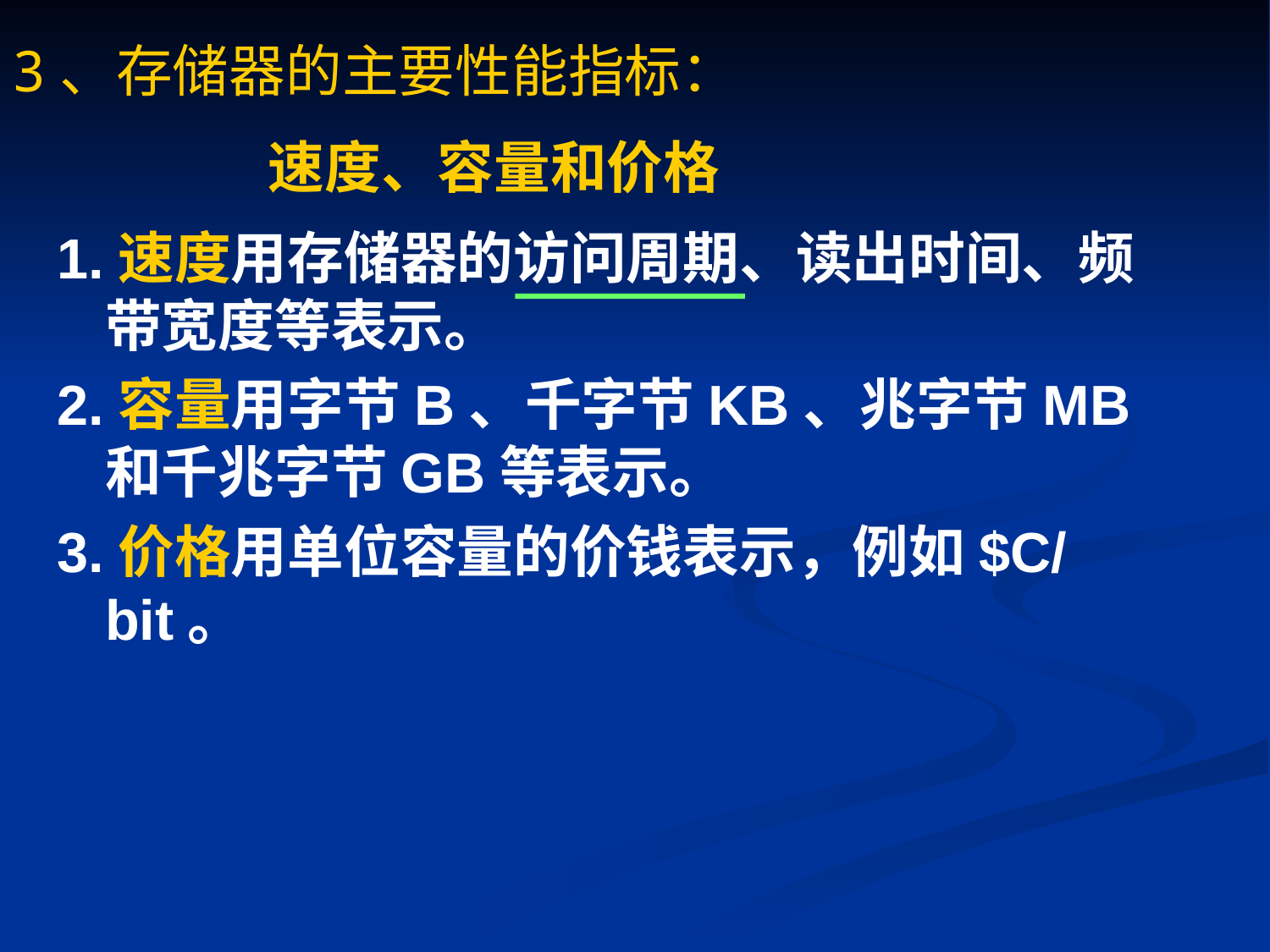

# 3、存储器的主要性能指标：
速度、容量和价格
1.速度用存储器的访问周期、读出时间、频带宽度等表示。
2.容量用字节B、千字节KB、兆字节MB和千兆字节GB等表示。
3.价格用单位容量的价钱表示，例如$C/bit。